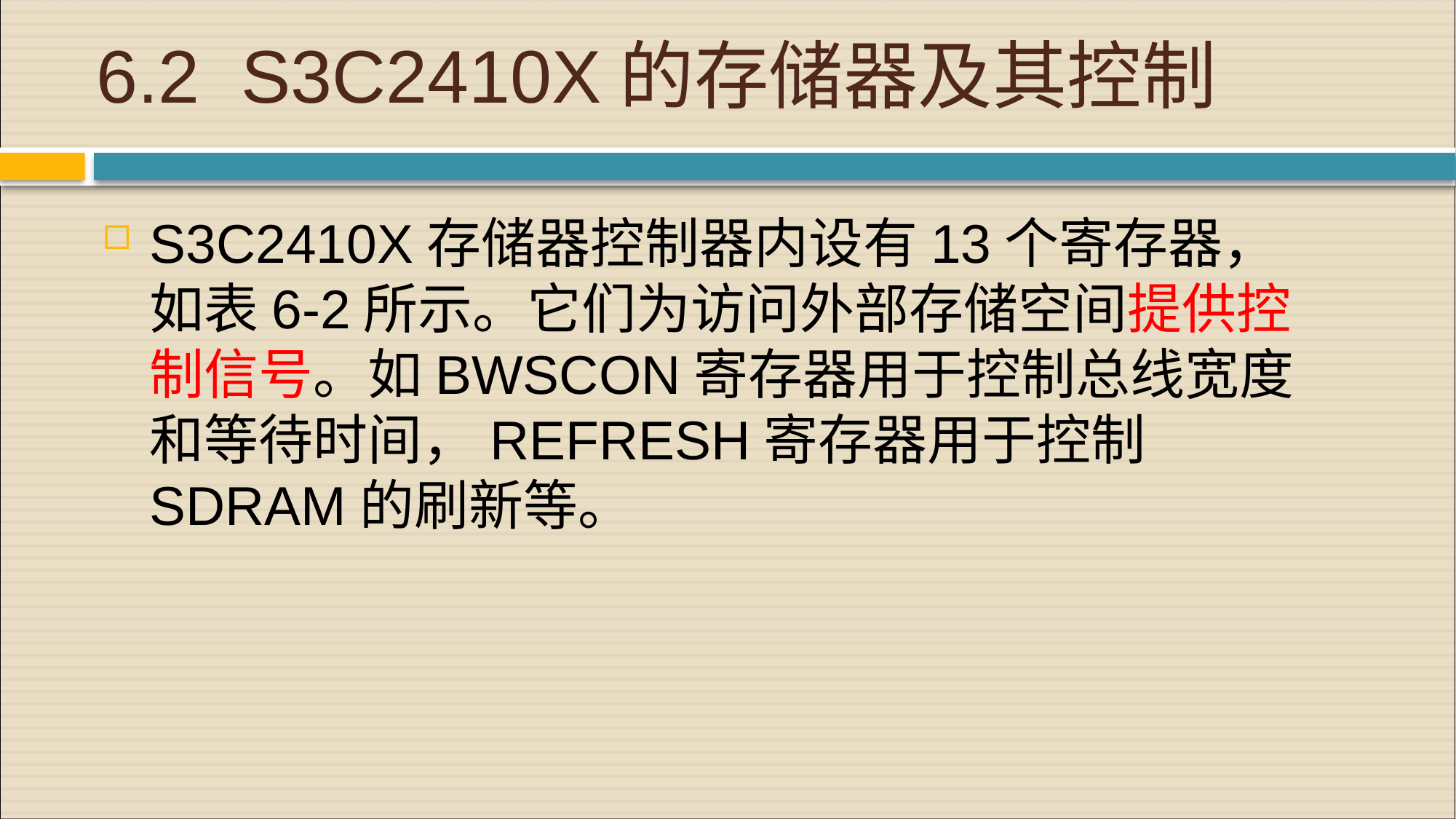

# 6.2  S3C2410X的存储器及其控制
S3C2410X存储器控制器内设有13个寄存器，如表6-2所示。它们为访问外部存储空间提供控制信号。如BWSCON寄存器用于控制总线宽度和等待时间，REFRESH寄存器用于控制SDRAM的刷新等。